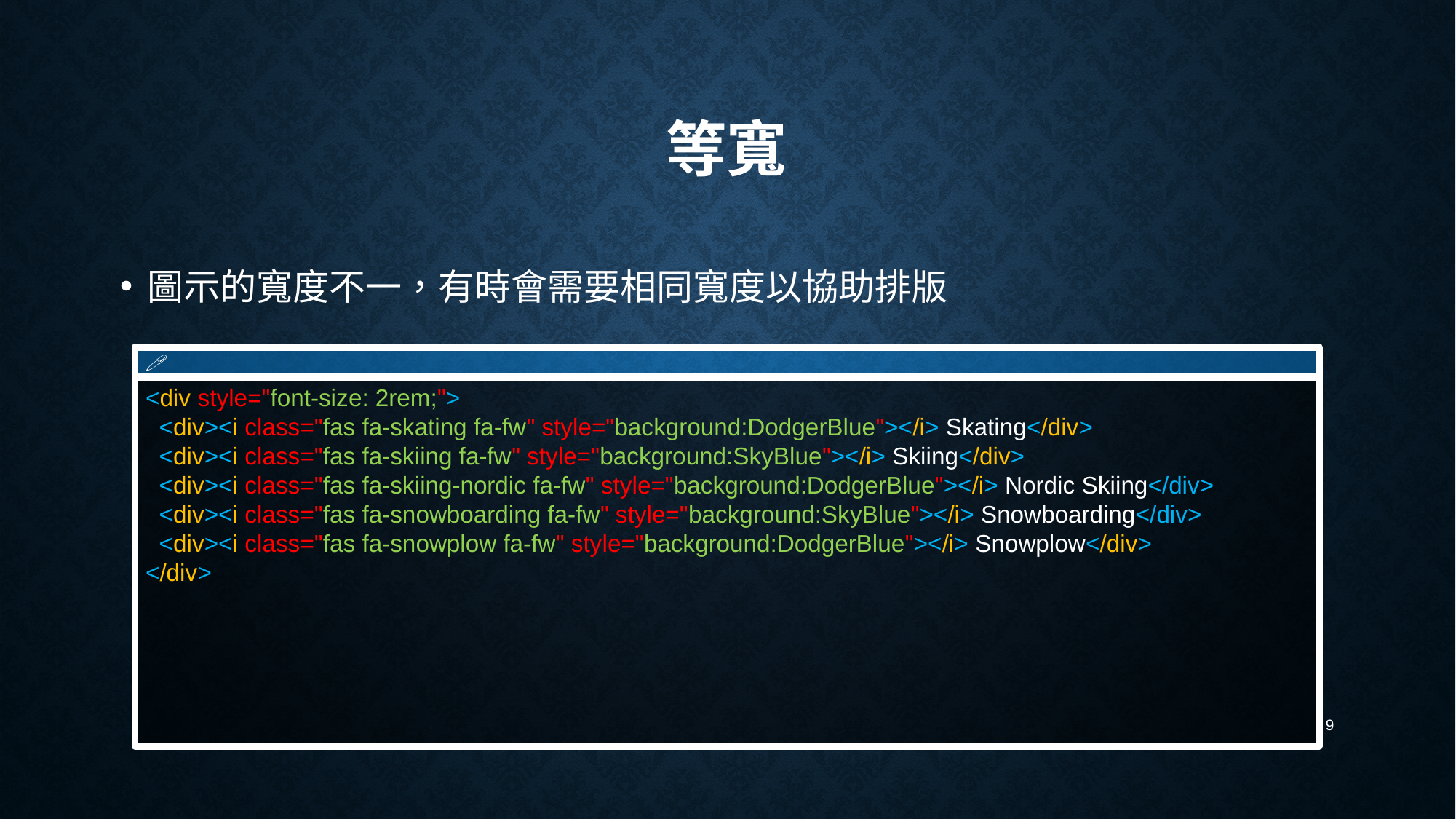

# 等寬
圖示的寬度不一，有時會需要相同寬度以協助排版
🖊
<div style="font-size: 2rem;">
  <div><i class="fas fa-skating fa-fw" style="background:DodgerBlue"></i> Skating</div>
  <div><i class="fas fa-skiing fa-fw" style="background:SkyBlue"></i> Skiing</div>
  <div><i class="fas fa-skiing-nordic fa-fw" style="background:DodgerBlue"></i> Nordic Skiing</div>
  <div><i class="fas fa-snowboarding fa-fw" style="background:SkyBlue"></i> Snowboarding</div>
  <div><i class="fas fa-snowplow fa-fw" style="background:DodgerBlue"></i> Snowplow</div>
</div>
9